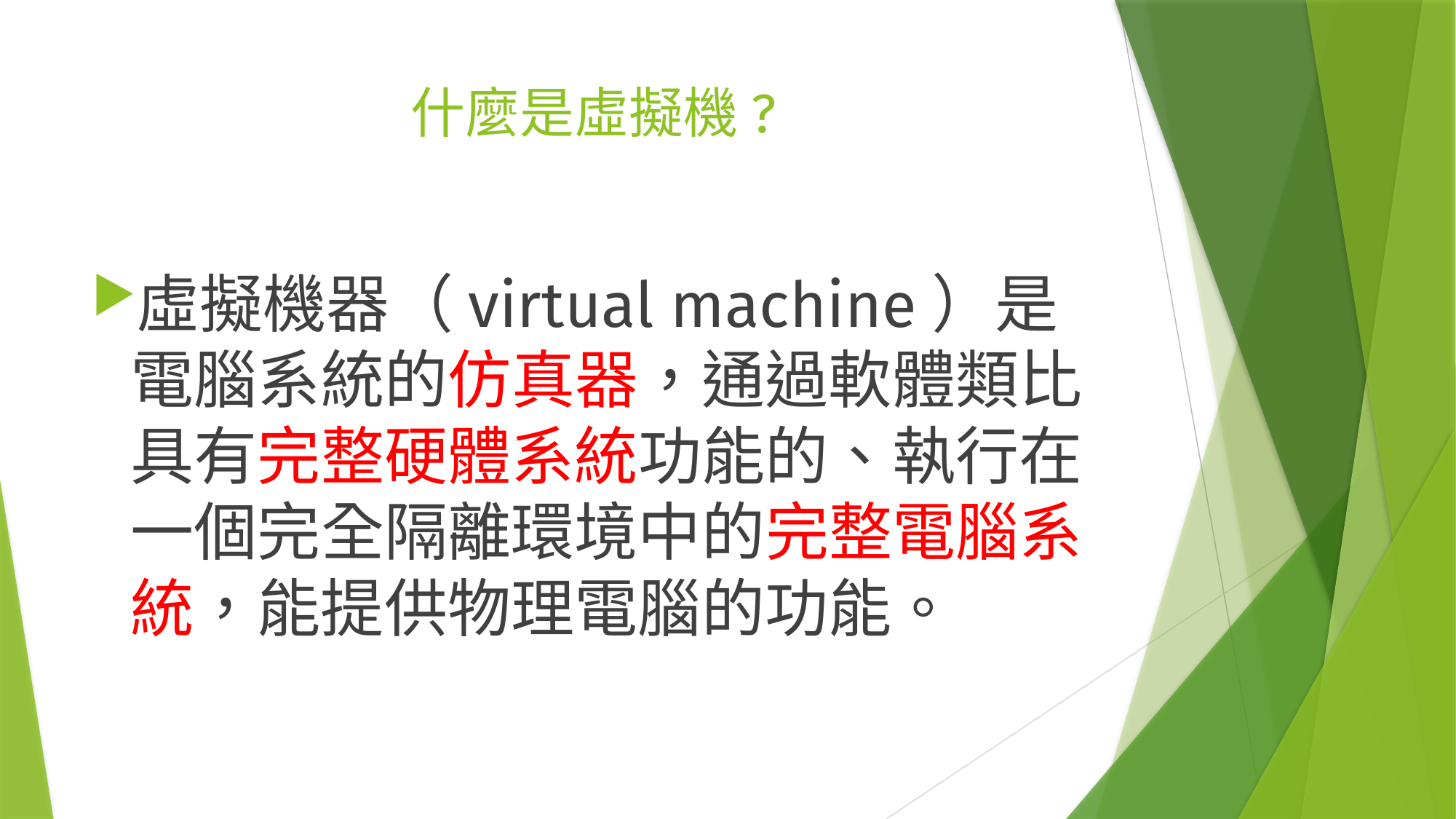

# 什麼是虛擬機?
虛擬機器（virtual machine）是電腦系統的仿真器，通過軟體類比具有完整硬體系統功能的、執行在一個完全隔離環境中的完整電腦系統，能提供物理電腦的功能。